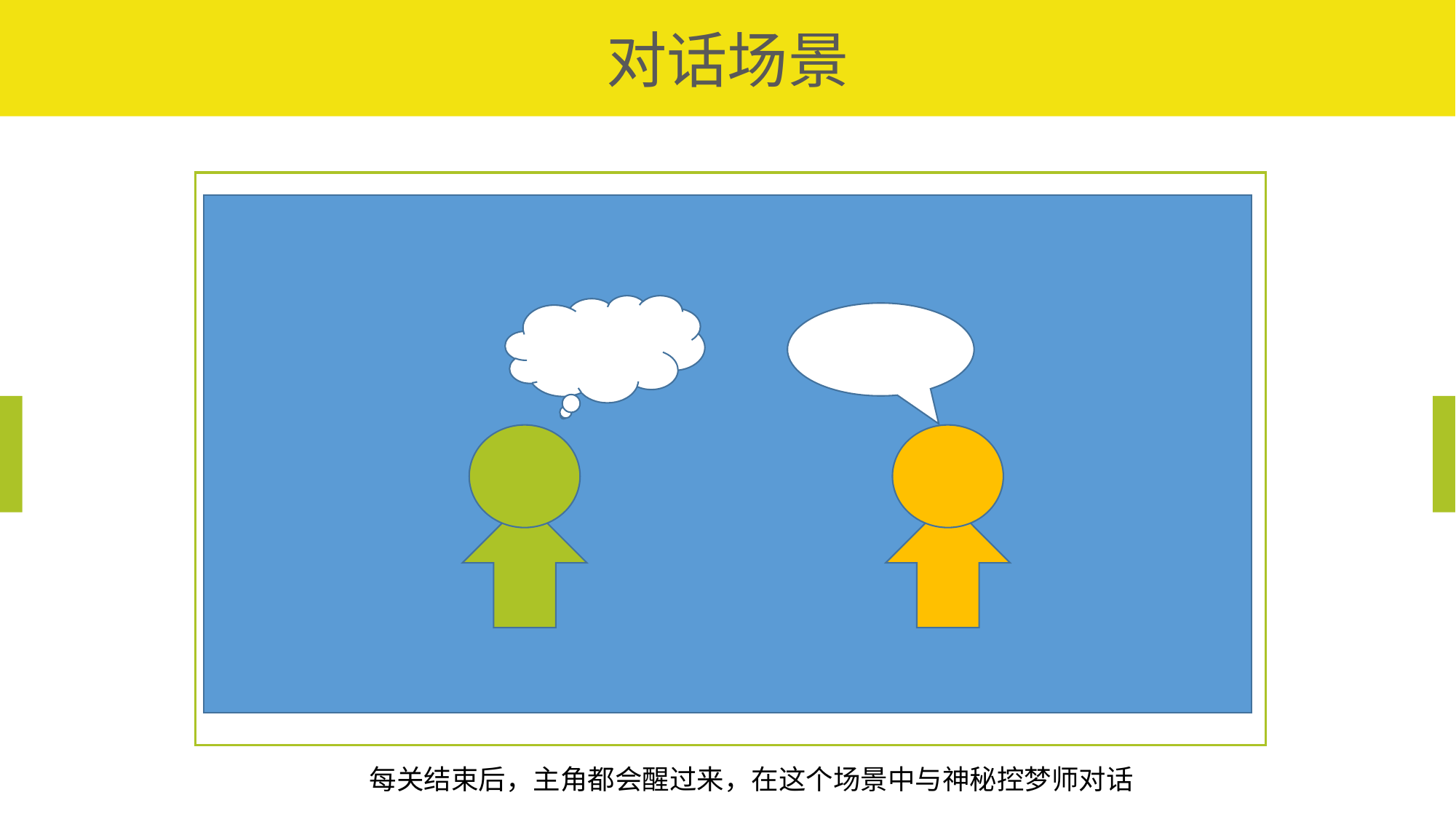

对话场景
标题

每关结束后，主角都会醒过来，在这个场景中与神秘控梦师对话